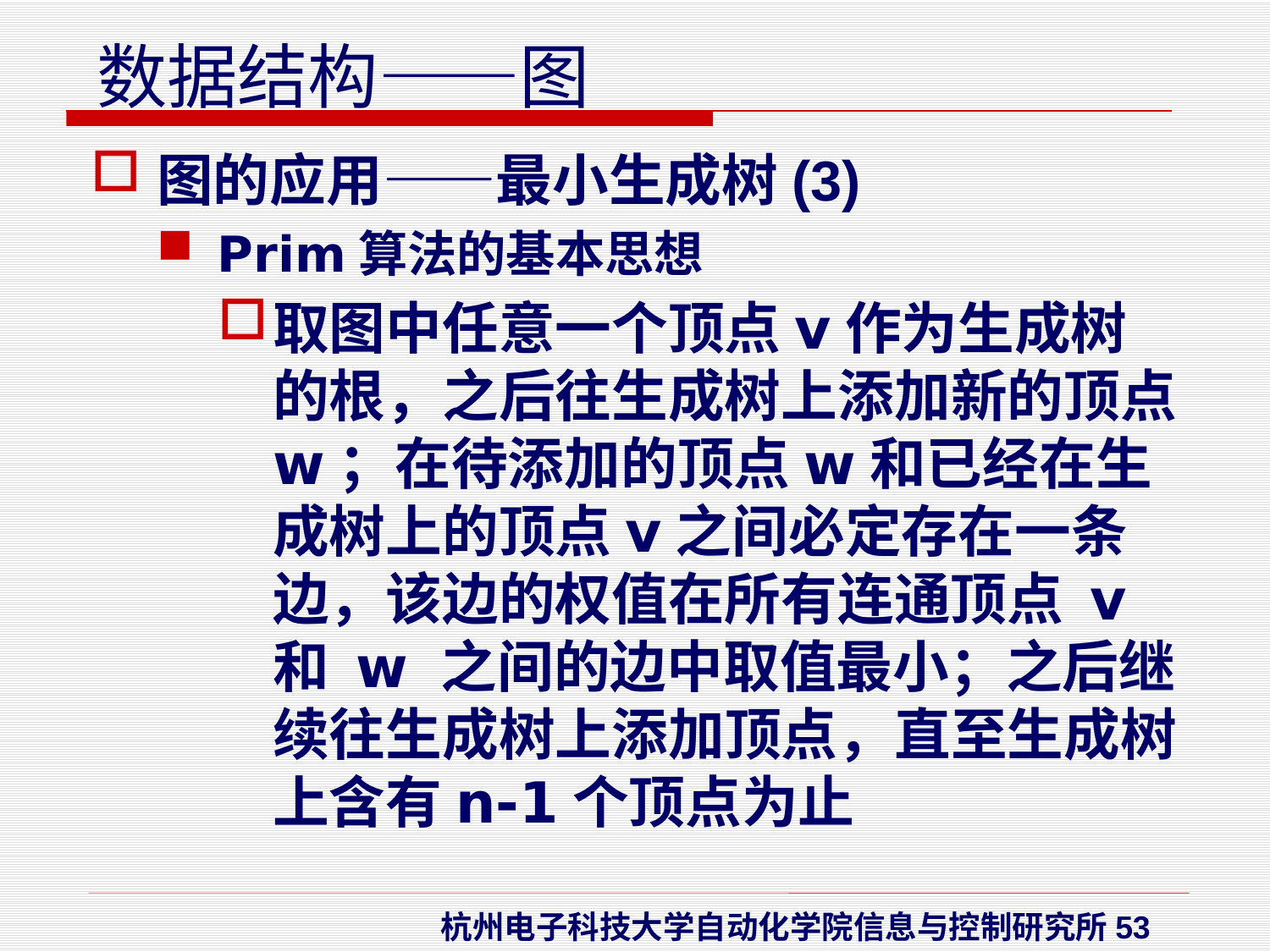

图的应用——最小生成树(3)
Prim算法的基本思想
取图中任意一个顶点v作为生成树的根，之后往生成树上添加新的顶点w；在待添加的顶点w和已经在生成树上的顶点v之间必定存在一条边，该边的权值在所有连通顶点 v 和 w 之间的边中取值最小；之后继续往生成树上添加顶点，直至生成树上含有n-1个顶点为止